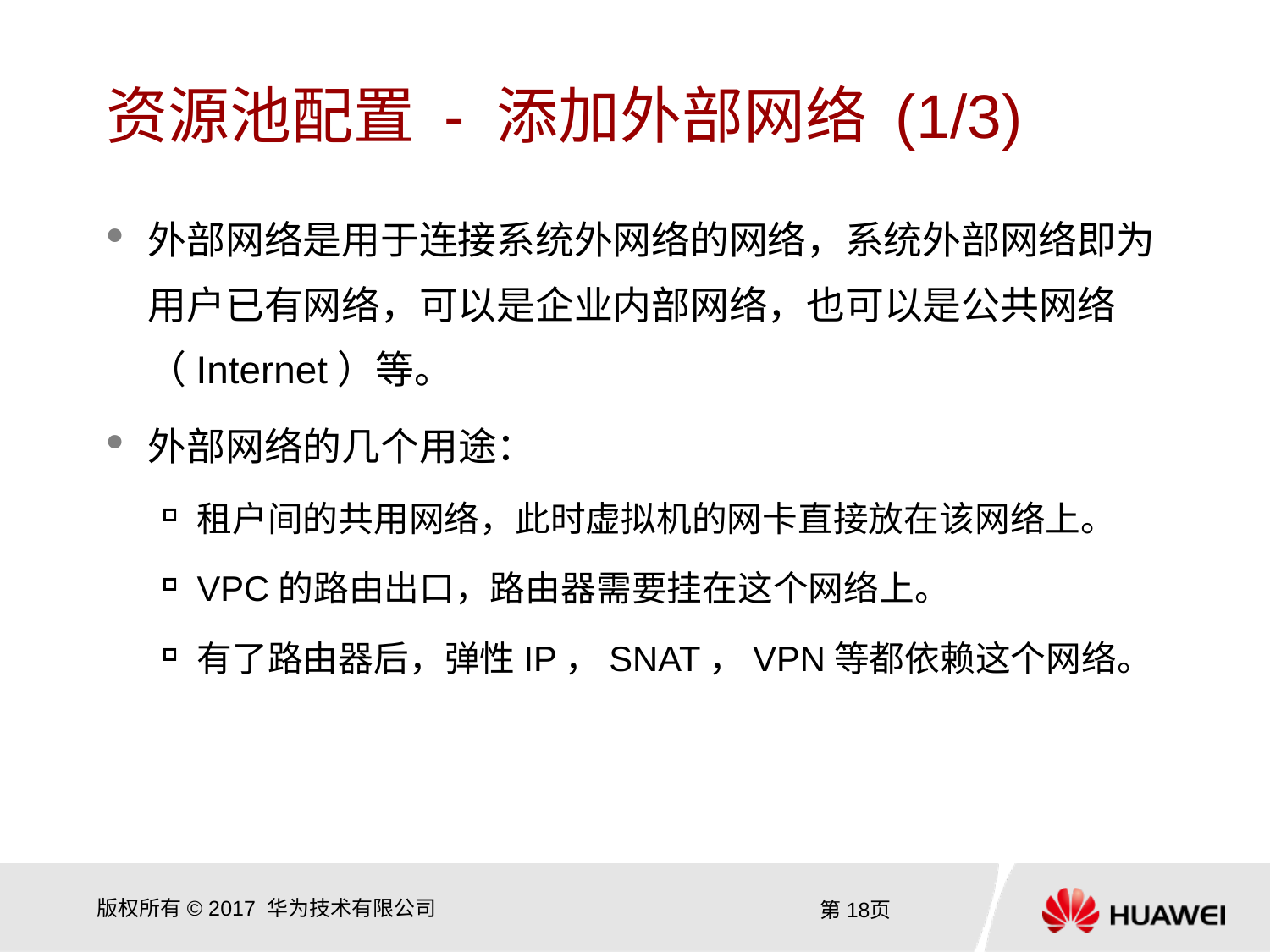

# 资源池配置 - 添加外部网络 (1/3)
外部网络是用于连接系统外网络的网络，系统外部网络即为用户已有网络，可以是企业内部网络，也可以是公共网络（Internet）等。
外部网络的几个用途：
租户间的共用网络，此时虚拟机的网卡直接放在该网络上。
VPC的路由出口，路由器需要挂在这个网络上。
有了路由器后，弹性IP，SNAT，VPN等都依赖这个网络。